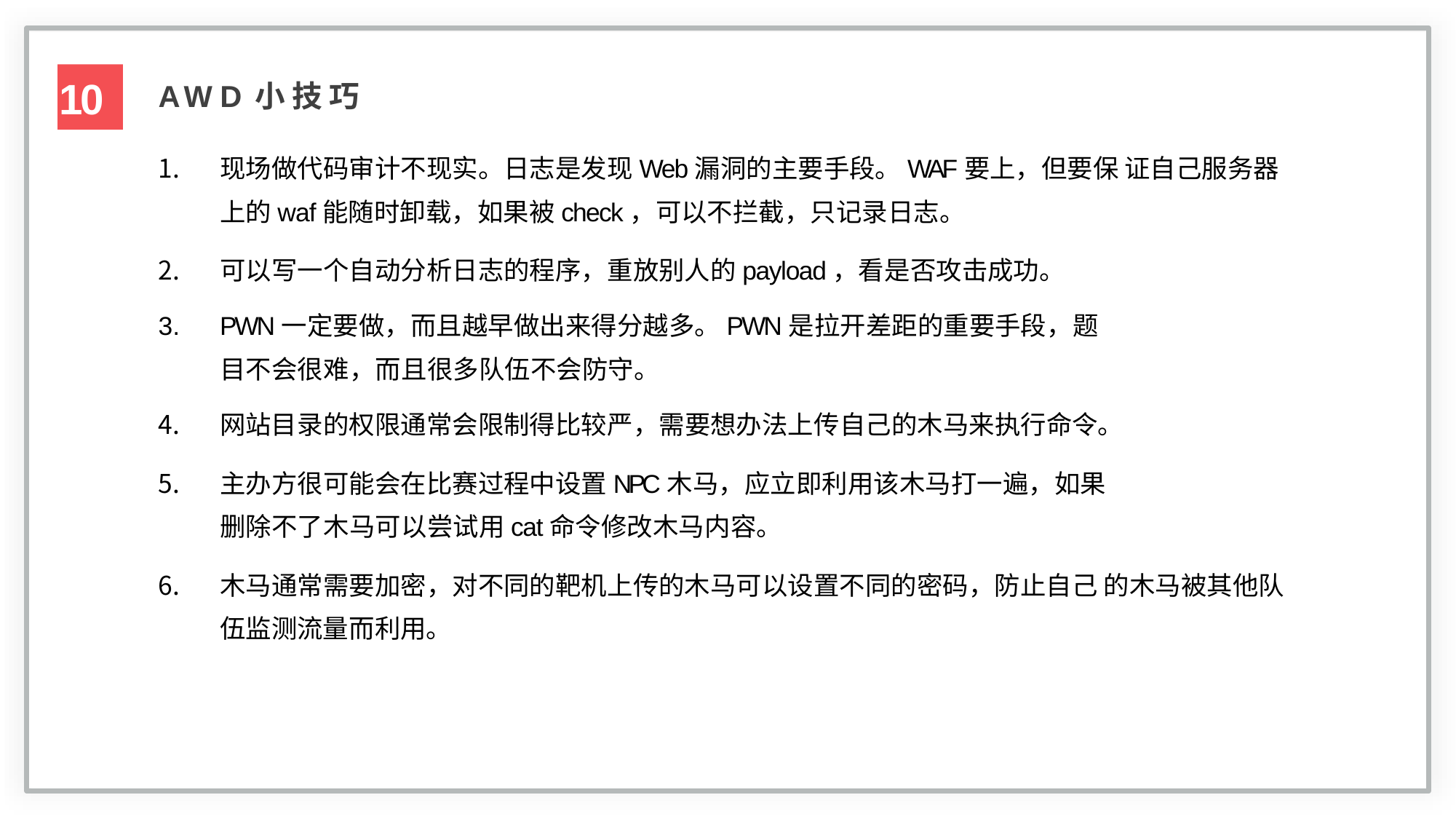

10
A W D 小 技 巧
现场做代码审计不现实。日志是发现Web漏洞的主要手段。WAF要上，但要保 证自己服务器上的waf能随时卸载，如果被check，可以不拦截，只记录日志。
可以写一个自动分析日志的程序，重放别人的payload，看是否攻击成功。

PWN一定要做，而且越早做出来得分越多。PWN是拉开差距的重要手段，题
目不会很难，而且很多队伍不会防守。

网站目录的权限通常会限制得比较严，需要想办法上传自己的木马来执行命令。
主办方很可能会在比赛过程中设置NPC木马，应立即利用该木马打一遍，如果
删除不了木马可以尝试用cat命令修改木马内容。
木马通常需要加密，对不同的靶机上传的木马可以设置不同的密码，防止自己 的木马被其他队伍监测流量而利用。